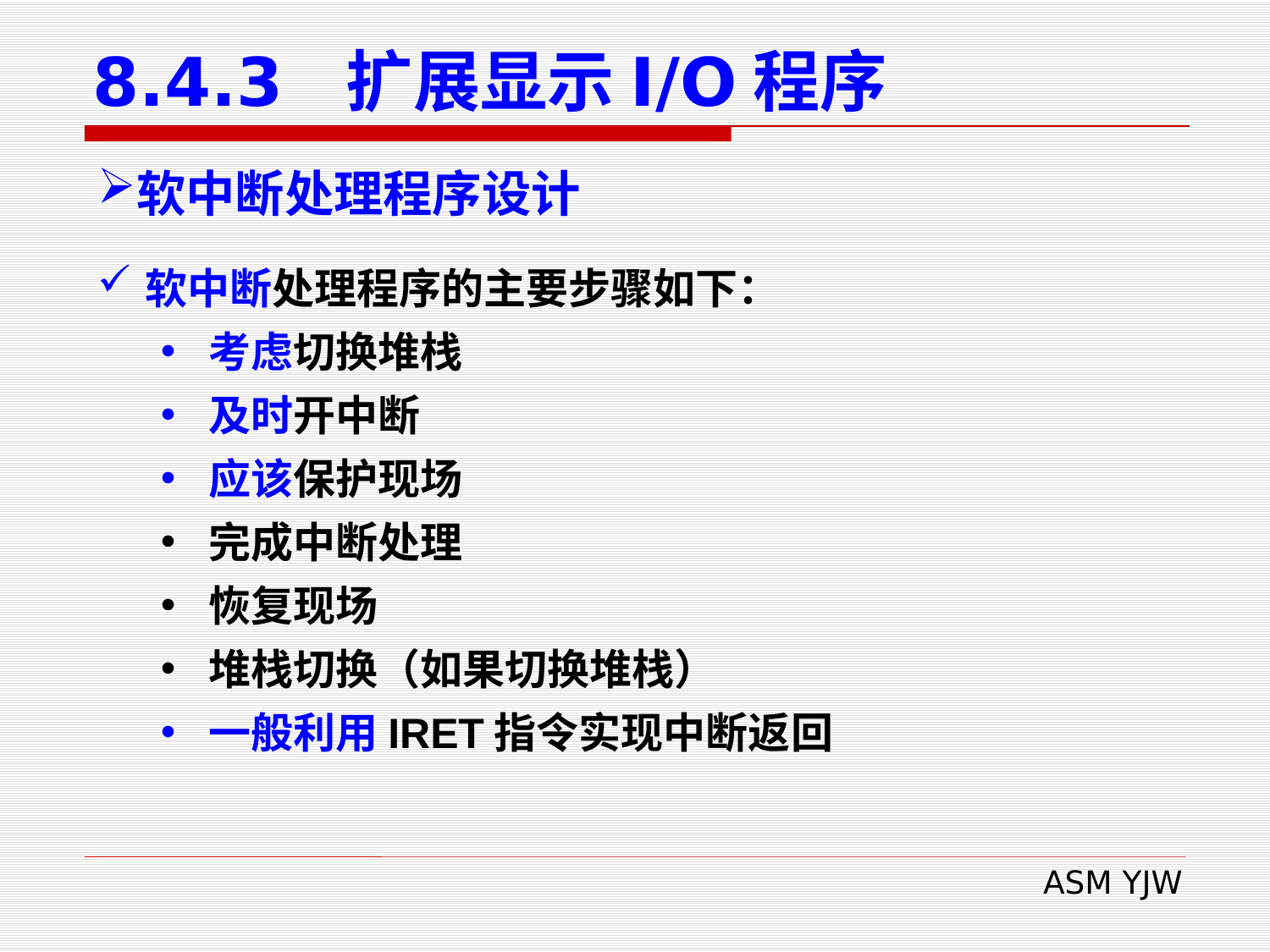

# 8.4.3  扩展显示I/O程序
软中断处理程序设计
软中断处理程序的主要步骤如下：
考虑切换堆栈
及时开中断
应该保护现场
完成中断处理
恢复现场
堆栈切换（如果切换堆栈）
一般利用IRET指令实现中断返回